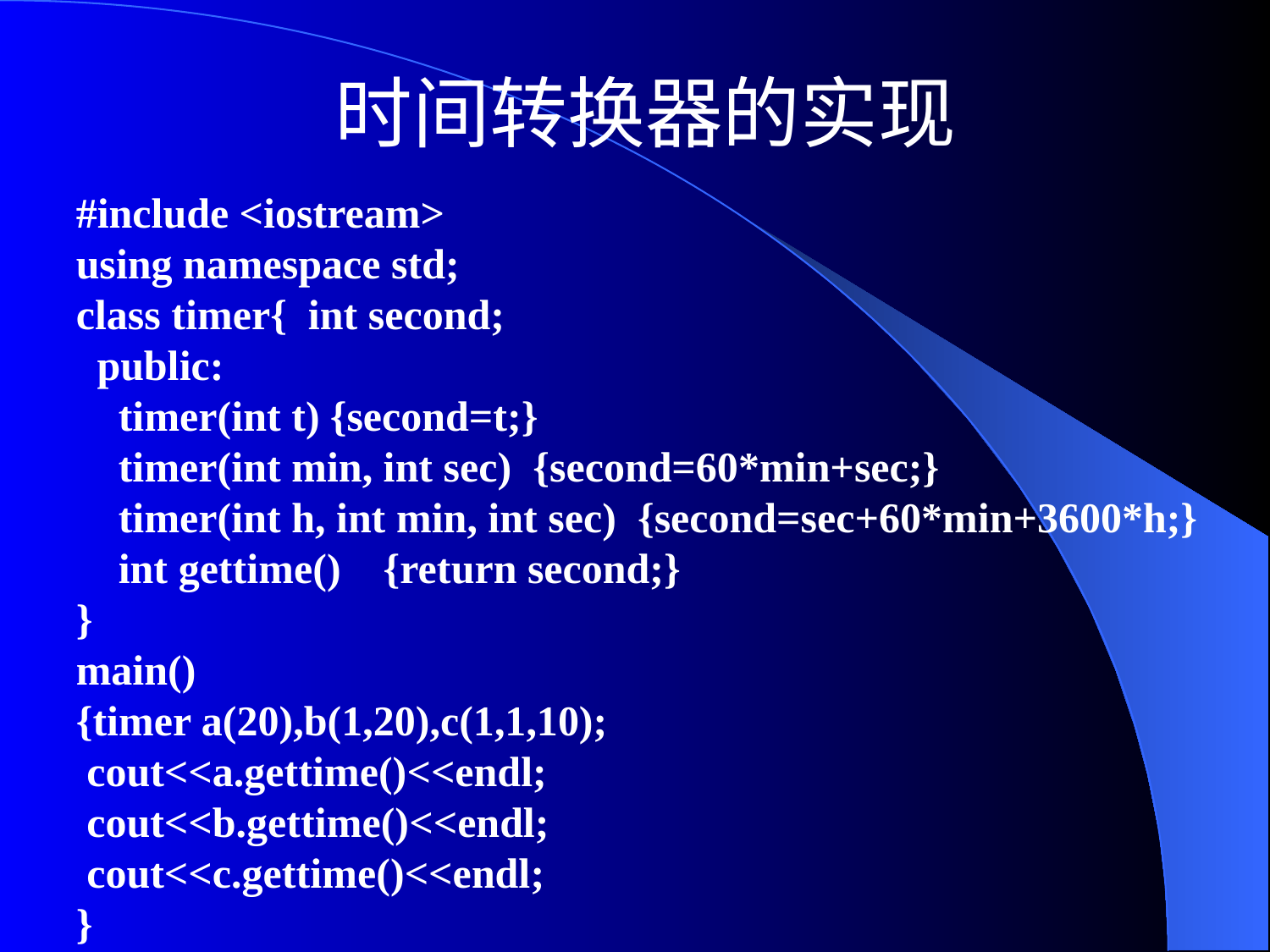

# 时间转换器的实现
#include <iostream>
using namespace std;
class timer{  int second;
  public:
    timer(int t)	{second=t;}
    timer(int min, int sec)  {second=60*min+sec;}
    timer(int h, int min, int sec)  {second=sec+60*min+3600*h;}
    int gettime()    {return second;}
}
main()
{timer a(20),b(1,20),c(1,1,10);
 cout<<a.gettime()<<endl;
 cout<<b.gettime()<<endl;
 cout<<c.gettime()<<endl;
}